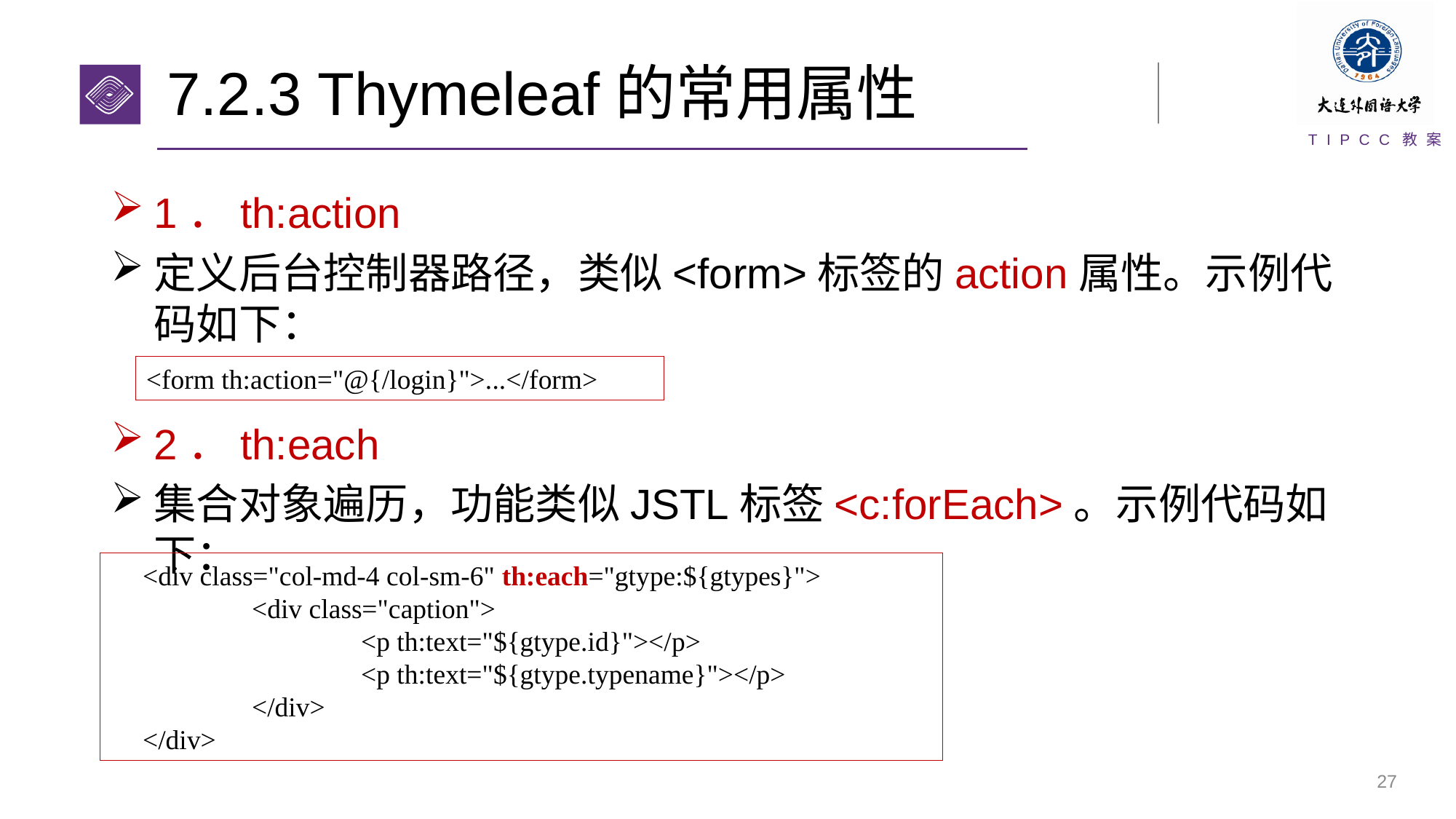

# 7.2.3 Thymeleaf的常用属性
1．th:action
定义后台控制器路径，类似<form>标签的action属性。示例代码如下：

2．th:each
集合对象遍历，功能类似JSTL标签<c:forEach>。示例代码如下：

<form th:action="@{/login}">...</form>
<div class="col-md-4 col-sm-6" th:each="gtype:${gtypes}">
	<div class="caption">
		<p th:text="${gtype.id}"></p>
		<p th:text="${gtype.typename}"></p>
	</div>
</div>
27